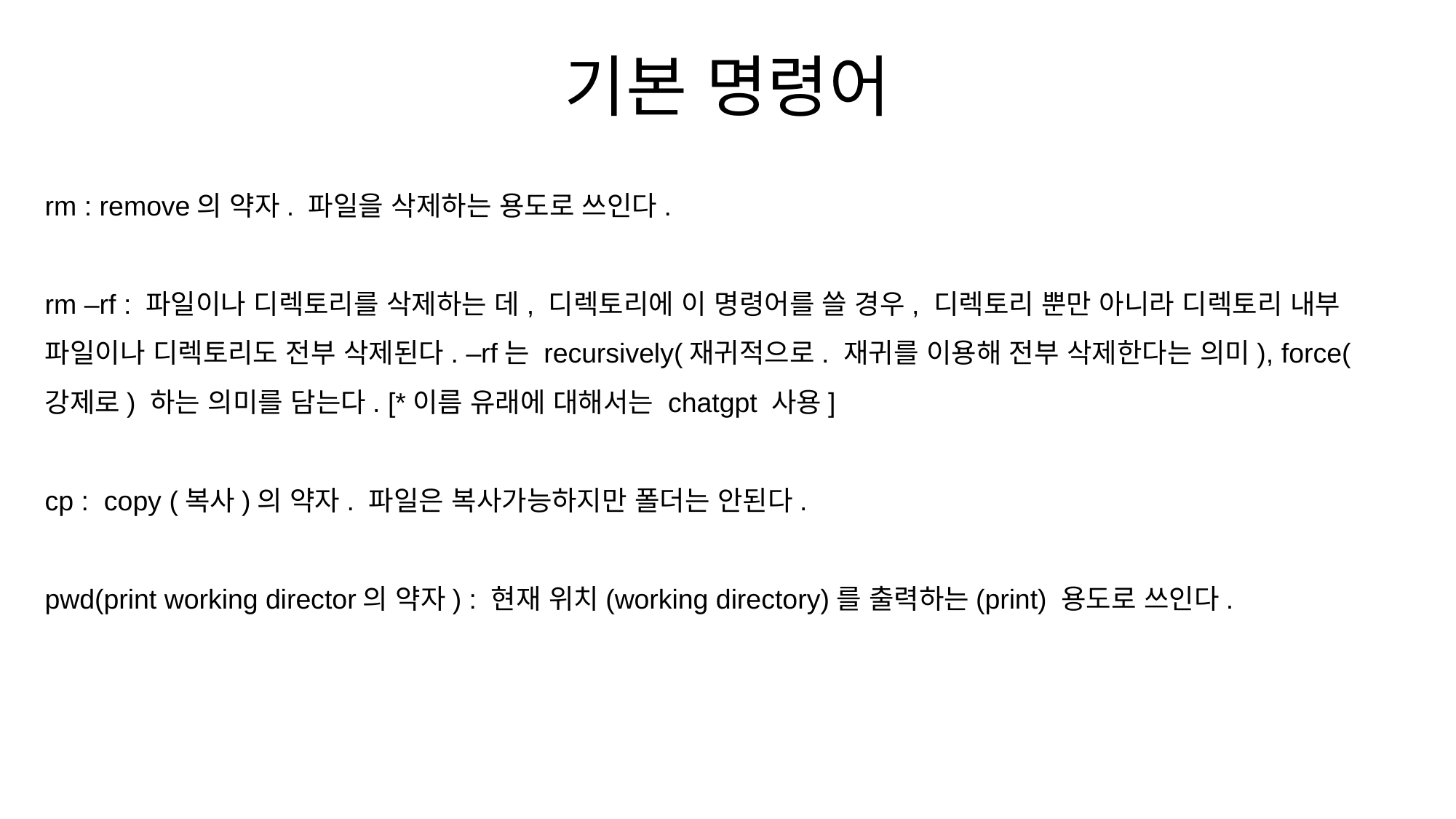

# 기본 명령어
rm : remove의 약자. 파일을 삭제하는 용도로 쓰인다.

rm –rf : 파일이나 디렉토리를 삭제하는 데, 디렉토리에 이 명령어를 쓸 경우, 디렉토리 뿐만 아니라 디렉토리 내부 파일이나 디렉토리도 전부 삭제된다. –rf는 recursively(재귀적으로. 재귀를 이용해 전부 삭제한다는 의미), force(강제로) 하는 의미를 담는다. [*이름 유래에 대해서는 chatgpt 사용]

cp :  copy (복사)의 약자. 파일은 복사가능하지만 폴더는 안된다.

pwd(print working director의 약자) : 현재 위치(working directory)를 출력하는(print) 용도로 쓰인다.